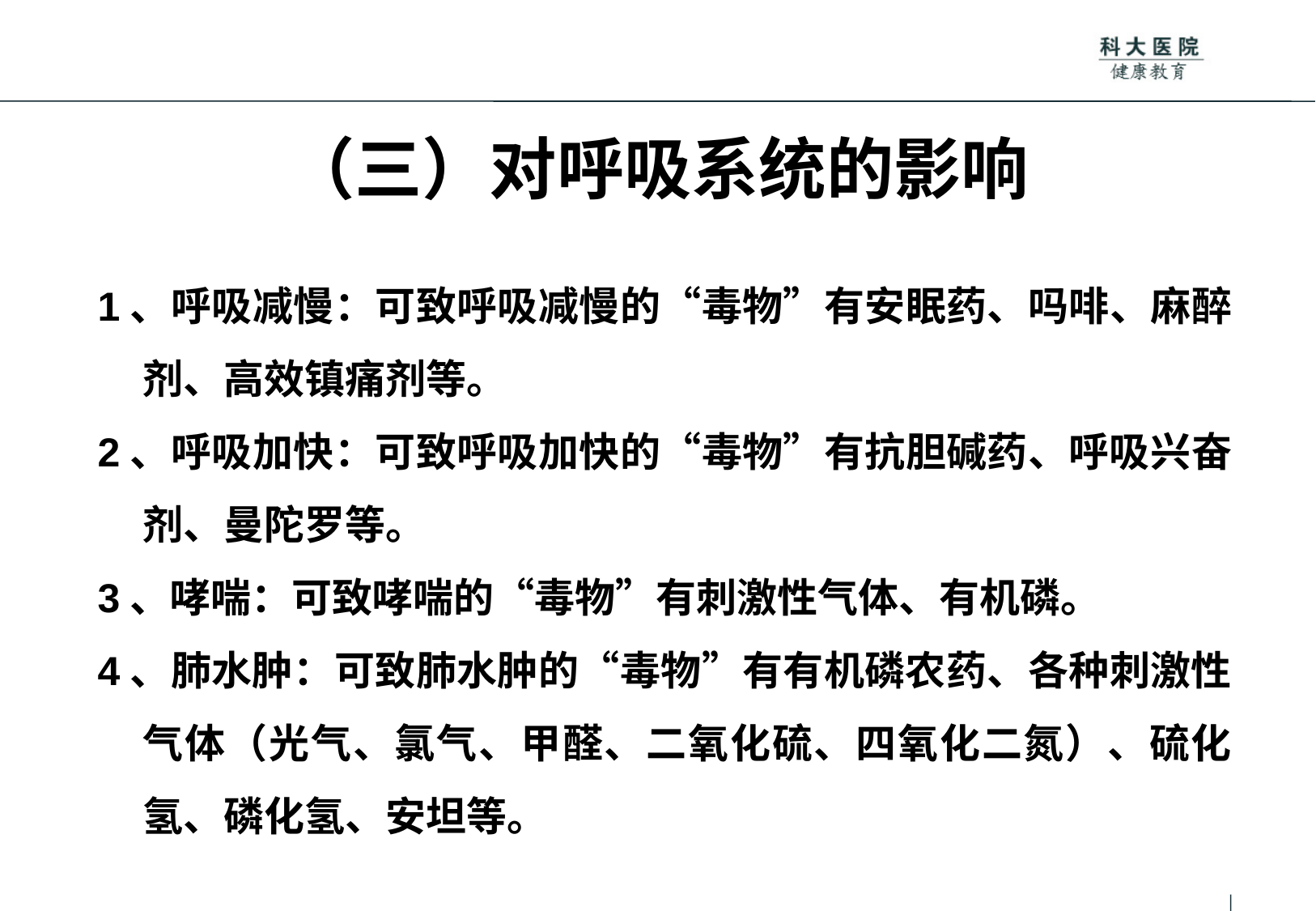

# （三）对呼吸系统的影响
1、呼吸减慢：可致呼吸减慢的“毒物”有安眠药、吗啡、麻醉剂、高效镇痛剂等。
2、呼吸加快：可致呼吸加快的“毒物”有抗胆碱药、呼吸兴奋剂、曼陀罗等。
3、哮喘：可致哮喘的“毒物”有刺激性气体、有机磷。
4、肺水肿：可致肺水肿的“毒物”有有机磷农药、各种刺激性气体（光气、氯气、甲醛、二氧化硫、四氧化二氮）、硫化氢、磷化氢、安坦等。